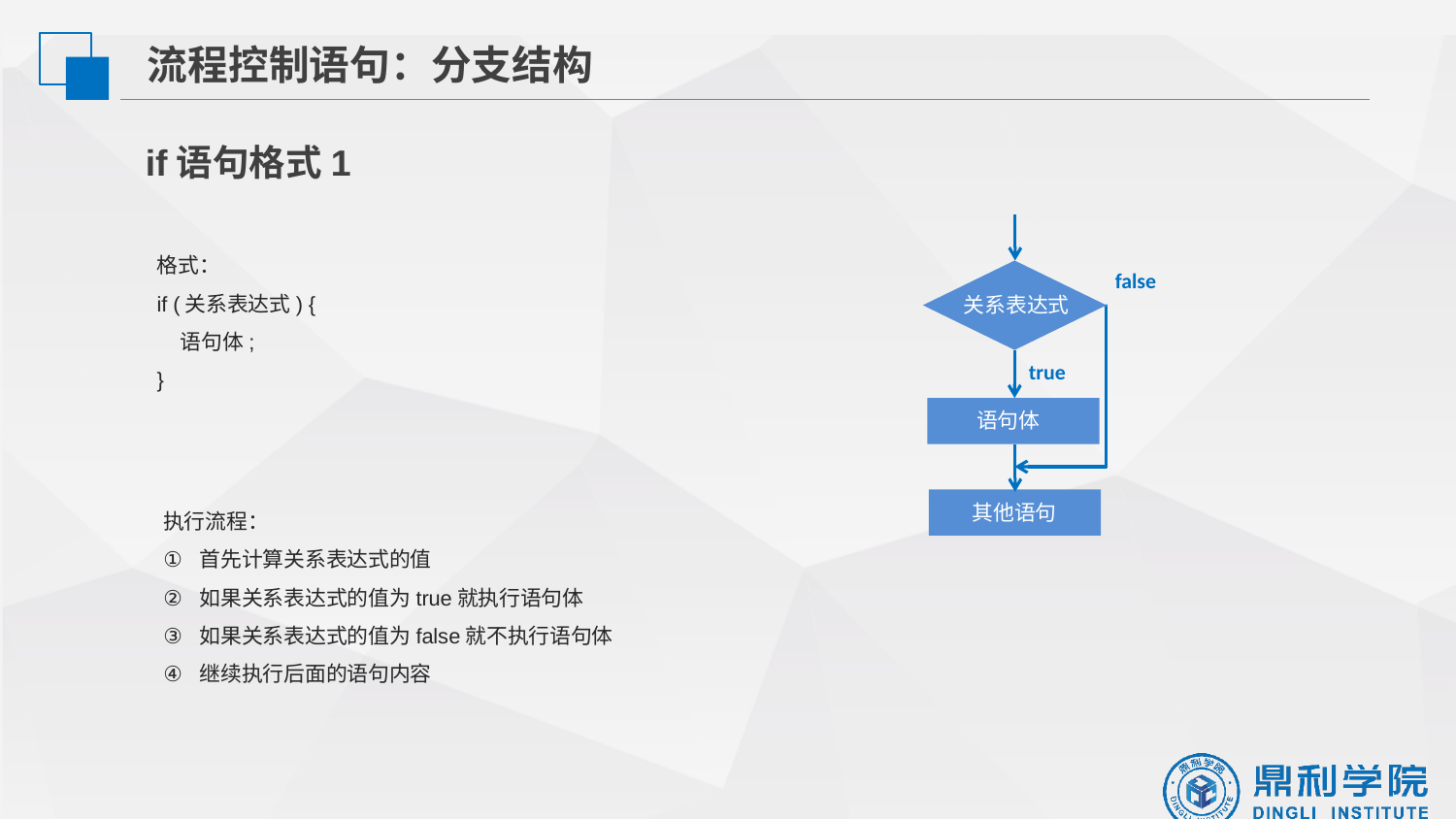

流程控制语句：分支结构

if语句格式1
格式：
if (关系表达式) {
    语句体;
}

关系表达式
false
true

语句体
执行流程：
首先计算关系表达式的值
如果关系表达式的值为true就执行语句体
如果关系表达式的值为false就不执行语句体
继续执行后面的语句内容

其他语句